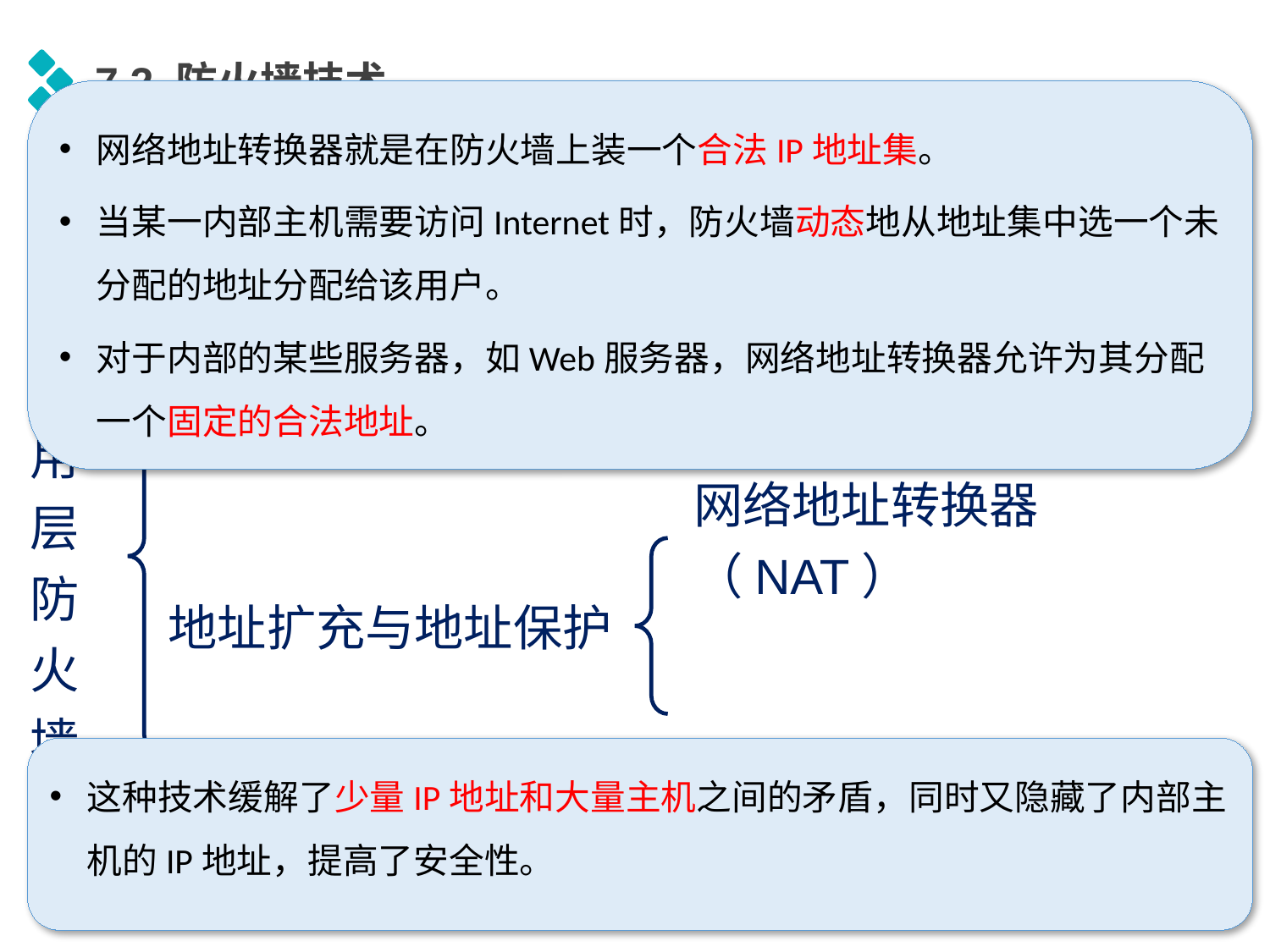

7.2 防火墙技术

网络地址转换器就是在防火墙上装一个合法IP地址集。
当某一内部主机需要访问Internet时，防火墙动态地从地址集中选一个未分配的地址分配给该用户。
对于内部的某些服务器，如Web服务器，网络地址转换器允许为其分配一个固定的合法地址。

防火墙的实现方法——应用层防火墙
应用网关代理防火墙

应用层防火墙
回路级代理服务器
代理与代管服务

代管服务器
网络地址转换器（NAT）

地址扩充与地址保护
这种技术缓解了少量IP地址和大量主机之间的矛盾，同时又隐藏了内部主机的IP地址，提高了安全性。